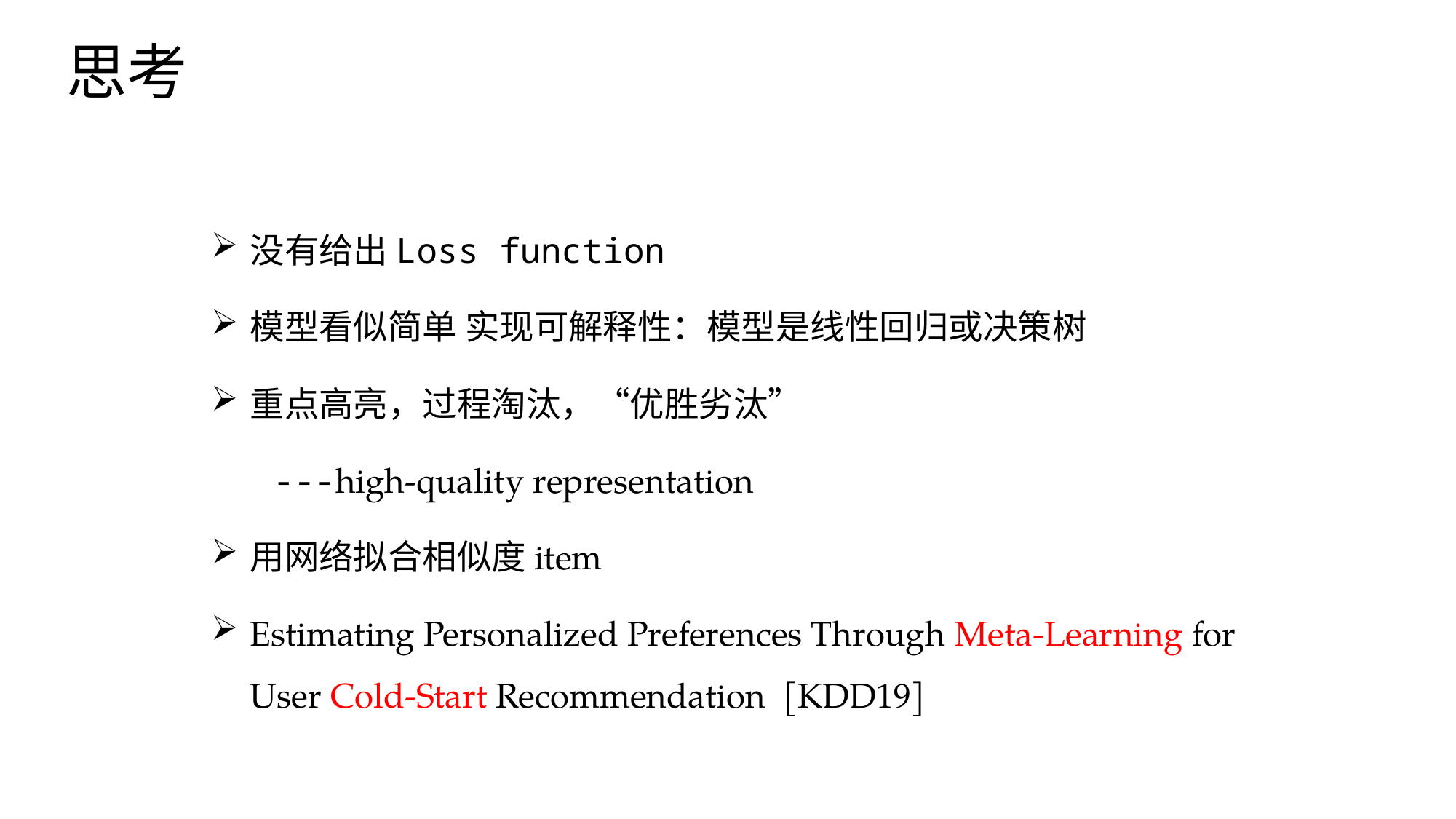

# 思考
没有给出Loss function
模型看似简单 实现可解释性：模型是线性回归或决策树
重点高亮，过程淘汰，“优胜劣汰”
   ---high-quality representation
用网络拟合相似度item
Estimating Personalized Preferences Through Meta-Learning for User Cold-Start Recommendation  [KDD19]